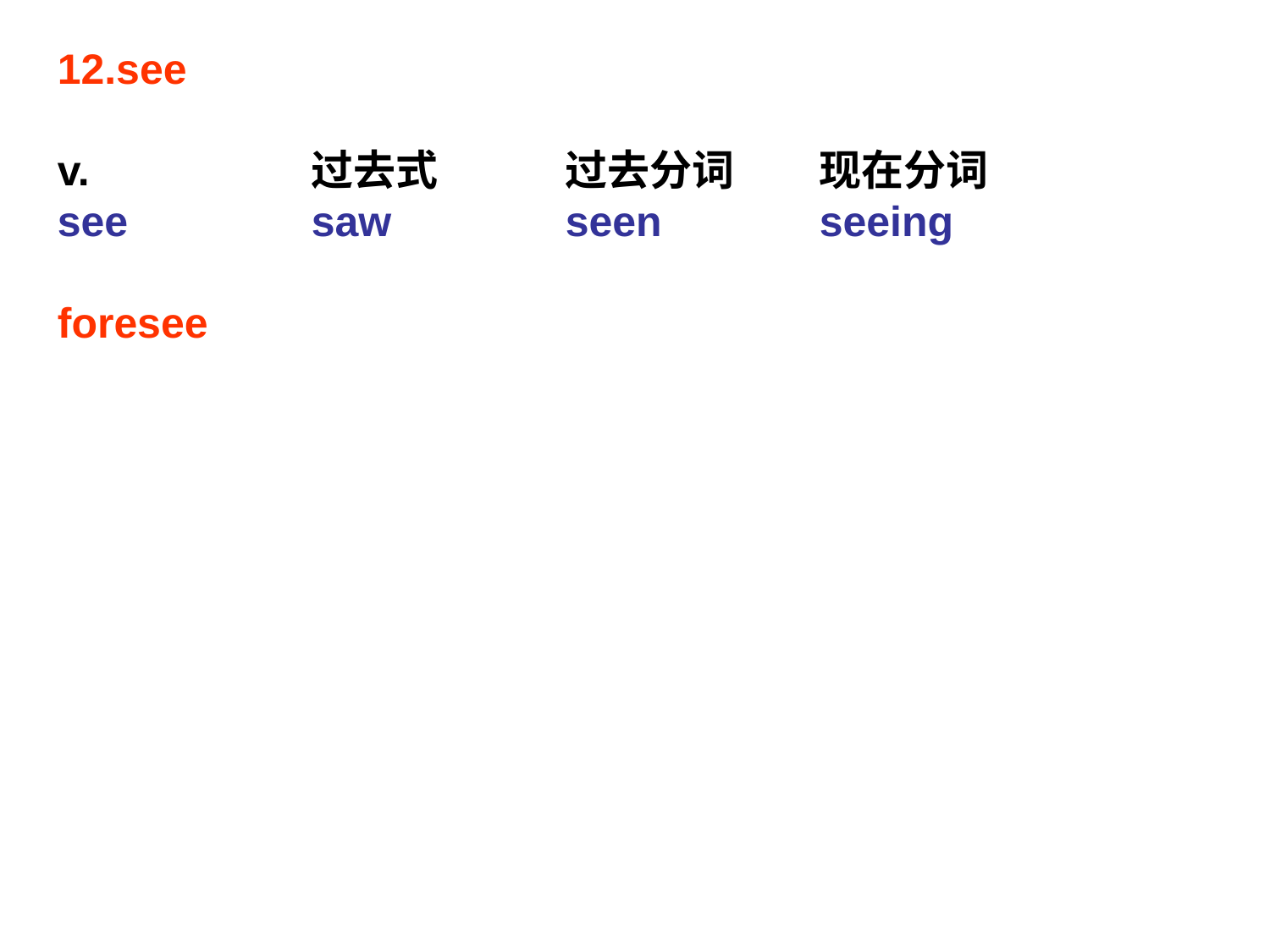

12.see

v.		过去式	过去分词	现在分词
see		saw		seen		seeing

foresee